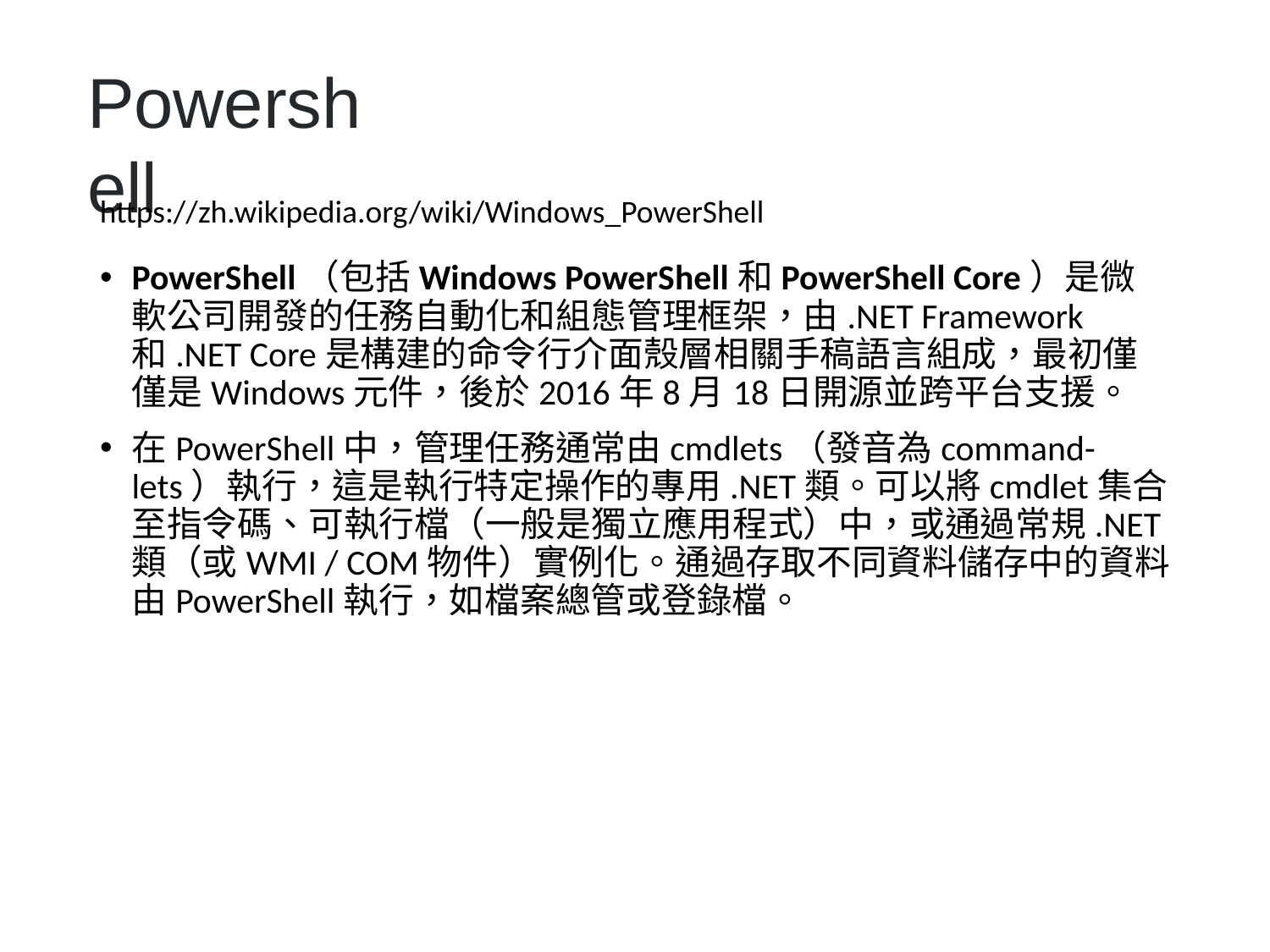

# Powershell
https://zh.wikipedia.org/wiki/Windows_PowerShell
PowerShell（包括Windows PowerShell和PowerShell Core）是微軟公司開發的任務自動化和組態管理框架，由.NET Framework和.NET Core是構建的命令行介面殼層相關手稿語言組成，最初僅僅是Windows元件，後於2016年8月18日開源並跨平台支援。
在PowerShell中，管理任務通常由cmdlets（發音為command-lets）執行，這是執行特定操作的專用.NET類。可以將cmdlet集合至指令碼、可執行檔（一般是獨立應用程式）中，或通過常規.NET類（或WMI / COM物件）實例化。通過存取不同資料儲存中的資料由PowerShell執行，如檔案總管或登錄檔。